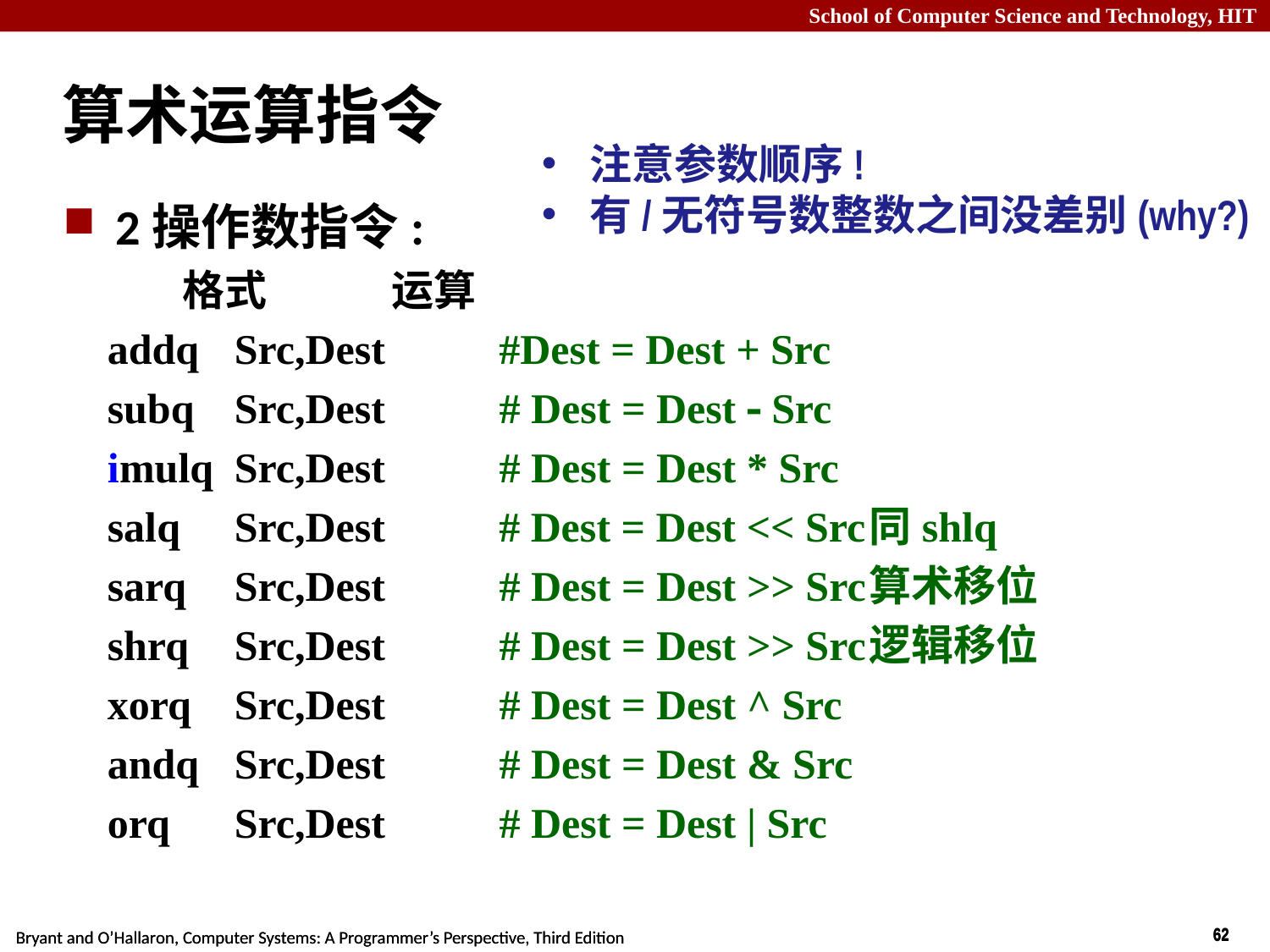

# 算术运算指令
注意参数顺序!
有/无符号数整数之间没差别(why?)
2操作数指令:
           格式             运算
addq	Src,Dest	 #Dest = Dest + Src
subq	Src,Dest	 # Dest = Dest − Src
imulq	Src,Dest	 # Dest = Dest * Src
salq	Src,Dest	 # Dest = Dest << Src	同shlq
sarq	Src,Dest	 # Dest = Dest >> Src	算术移位
shrq	Src,Dest	 # Dest = Dest >> Src	逻辑移位
xorq	Src,Dest	 # Dest = Dest ^ Src
andq	Src,Dest	 # Dest = Dest & Src
orq	Src,Dest	 # Dest = Dest | Src